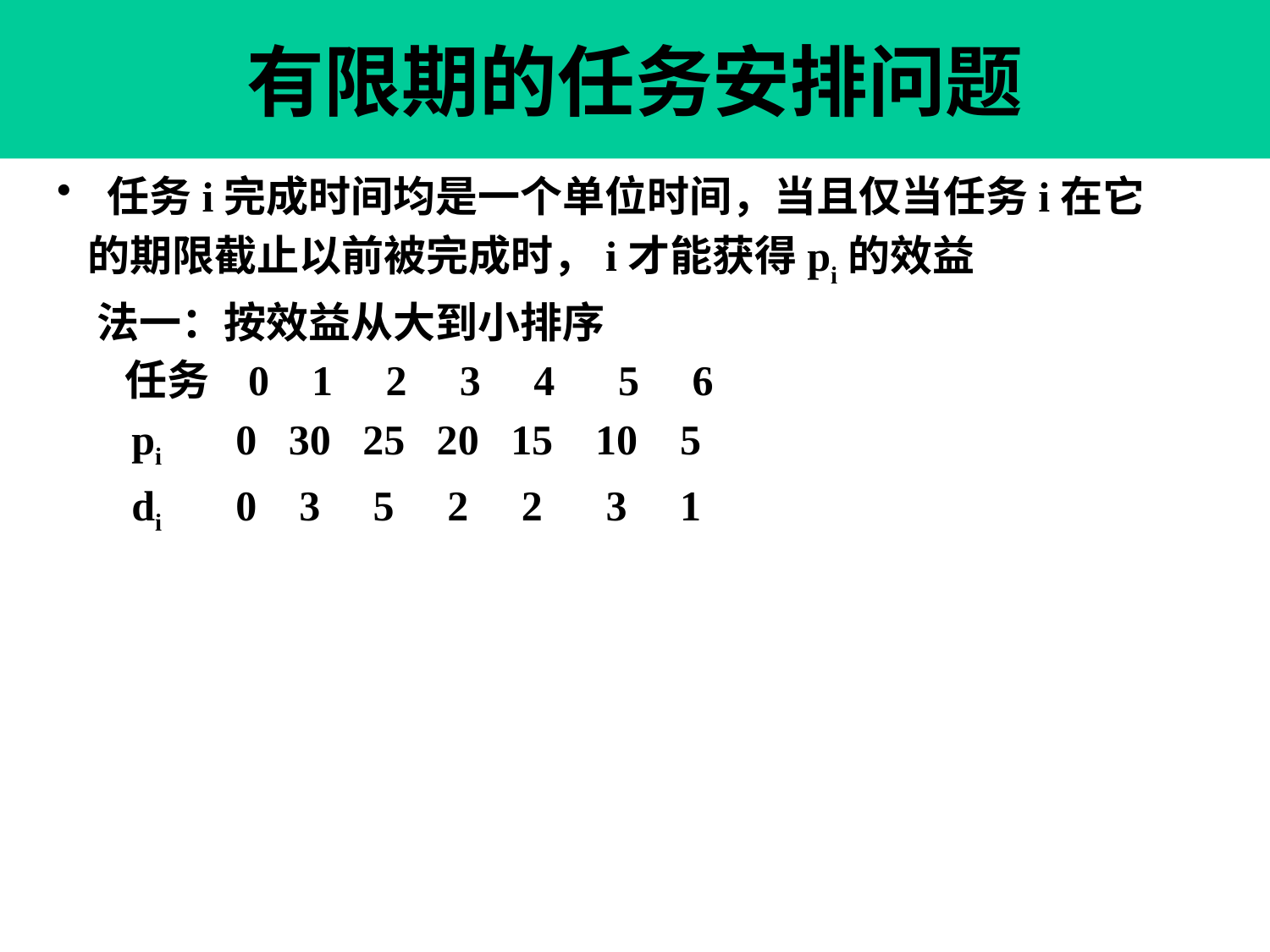

# 有限期的任务安排问题
 任务i完成时间均是一个单位时间，当且仅当任务i在它的期限截止以前被完成时，i才能获得pi的效益
 法一：按效益从大到小排序
      任务   0    1     2     3     4      5     6
       pi       0   30   25   20   15    10    5
       di       0    3     5     2     2      3     1